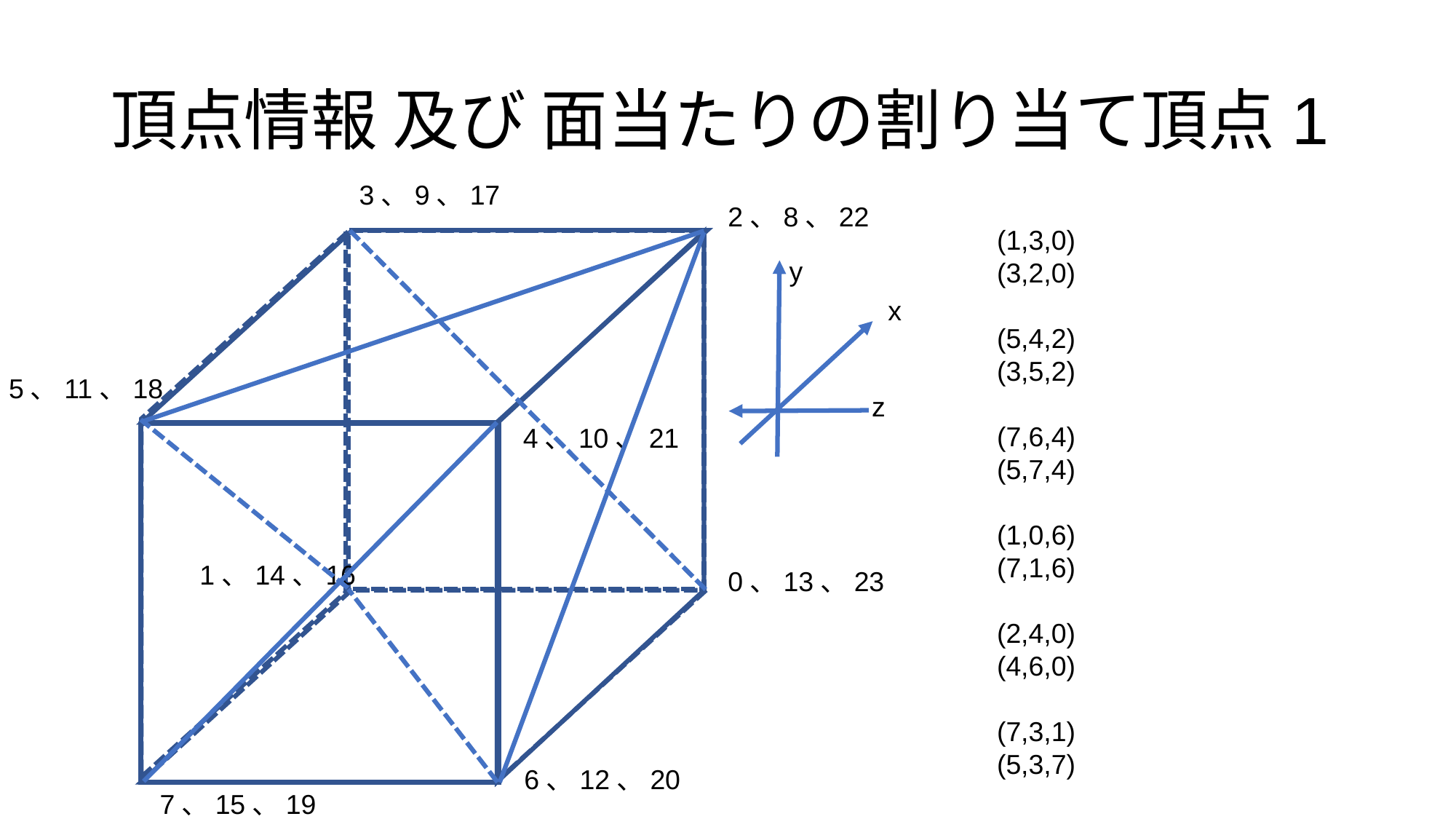

# 頂点情報 及び 面当たりの割り当て頂点1
3、9、17
2、8、22

y
x
5、11、18
z

4、10、21

1、14、16
0、13、23

6、12、20
7、15、19
(1,3,0)
(3,2,0)

(5,4,2)
(3,5,2)

(7,6,4)
(5,7,4)

(1,0,6)
(7,1,6)

(2,4,0)
(4,6,0)

(7,3,1)
(5,3,7)